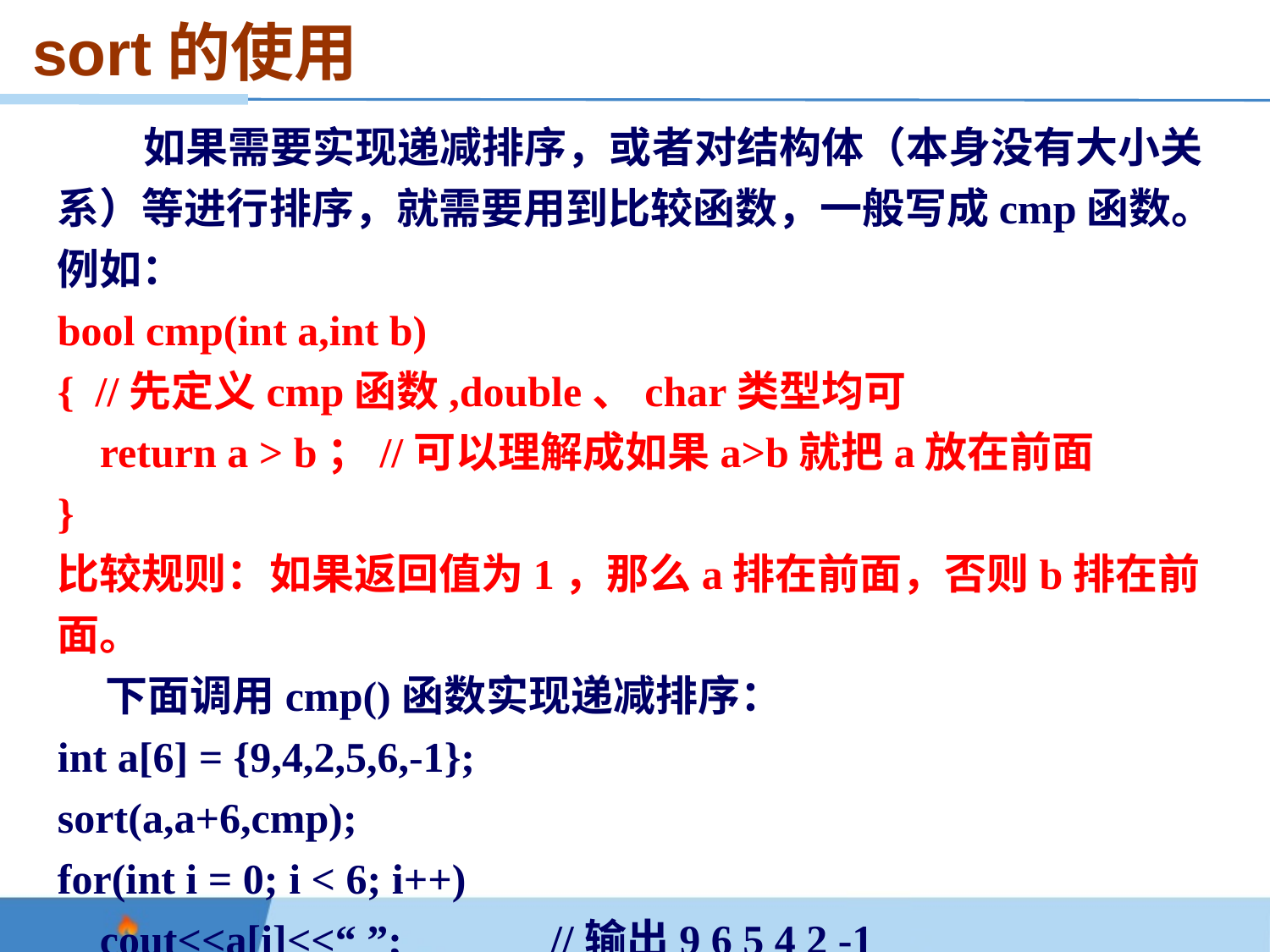

sort的使用
        如果需要实现递减排序，或者对结构体（本身没有大小关系）等进行排序，就需要用到比较函数，一般写成cmp函数。例如：
bool cmp(int a,int b)
{  //先定义cmp函数,double、char类型均可
    return a > b；//可以理解成如果a>b就把a放在前面
}
比较规则：如果返回值为1，那么a排在前面，否则b排在前面。
    下面调用cmp()函数实现递减排序：
int a[6] = {9,4,2,5,6,-1};
sort(a,a+6,cmp);
for(int i = 0; i < 6; i++)
    cout<<a[i]<<“ ”;              //输出9 6 5 4 2 -1